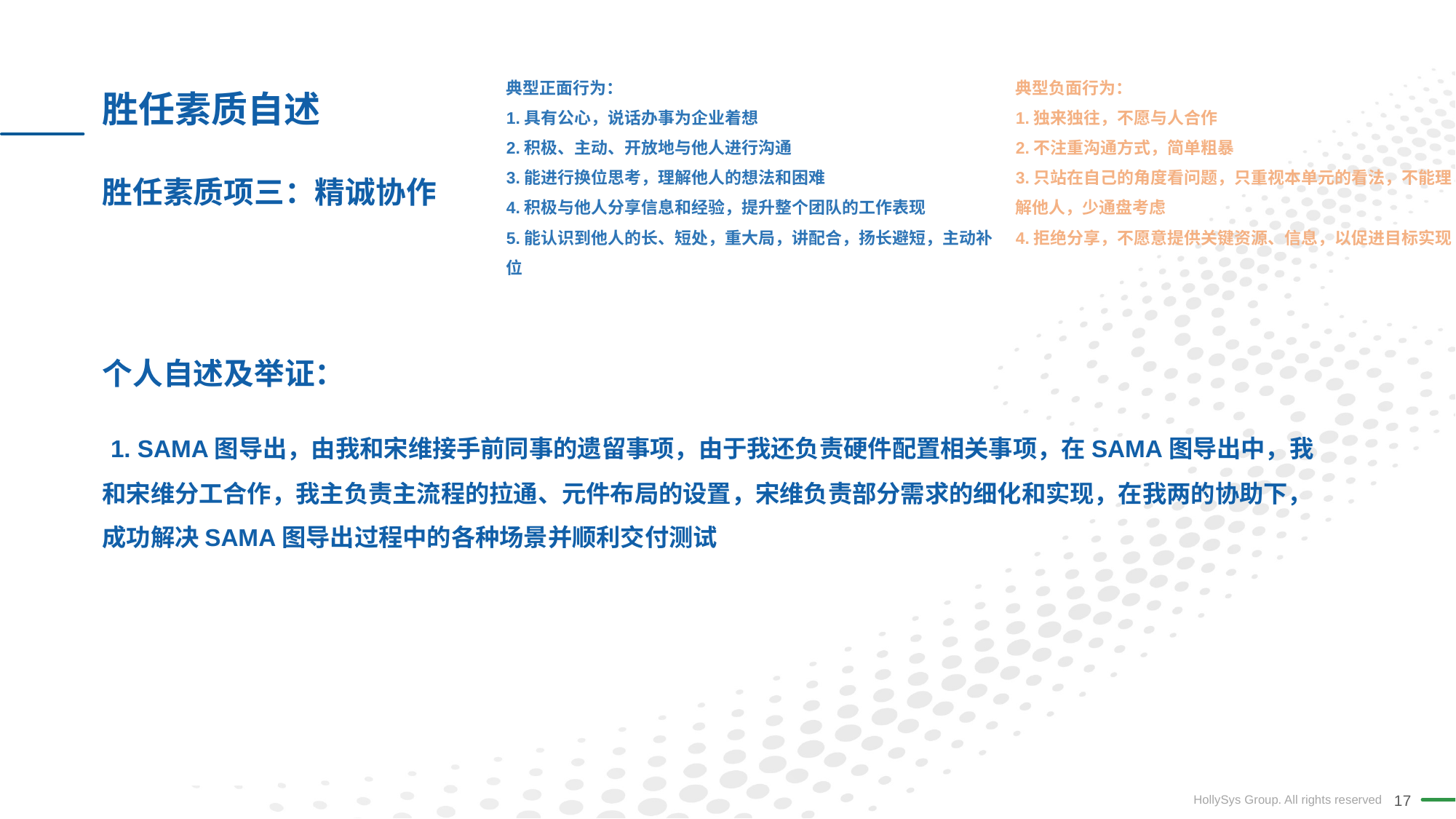

# 胜任素质自述
典型正面行为：
1.具有公心，说话办事为企业着想
2.积极、主动、开放地与他人进行沟通
3.能进行换位思考，理解他人的想法和困难
4.积极与他人分享信息和经验，提升整个团队的工作表现
5.能认识到他人的长、短处，重大局，讲配合，扬长避短，主动补位
典型负面行为：
1.独来独往，不愿与人合作
2.不注重沟通方式，简单粗暴
3.只站在自己的角度看问题，只重视本单元的看法，不能理解他人，少通盘考虑
4.拒绝分享，不愿意提供关键资源、信息，以促进目标实现
胜任素质项三：精诚协作
个人自述及举证：
 1. SAMA图导出，由我和宋维接手前同事的遗留事项，由于我还负责硬件配置相关事项，在SAMA图导出中，我和宋维分工合作，我主负责主流程的拉通、元件布局的设置，宋维负责部分需求的细化和实现，在我两的协助下，成功解决SAMA图导出过程中的各种场景并顺利交付测试